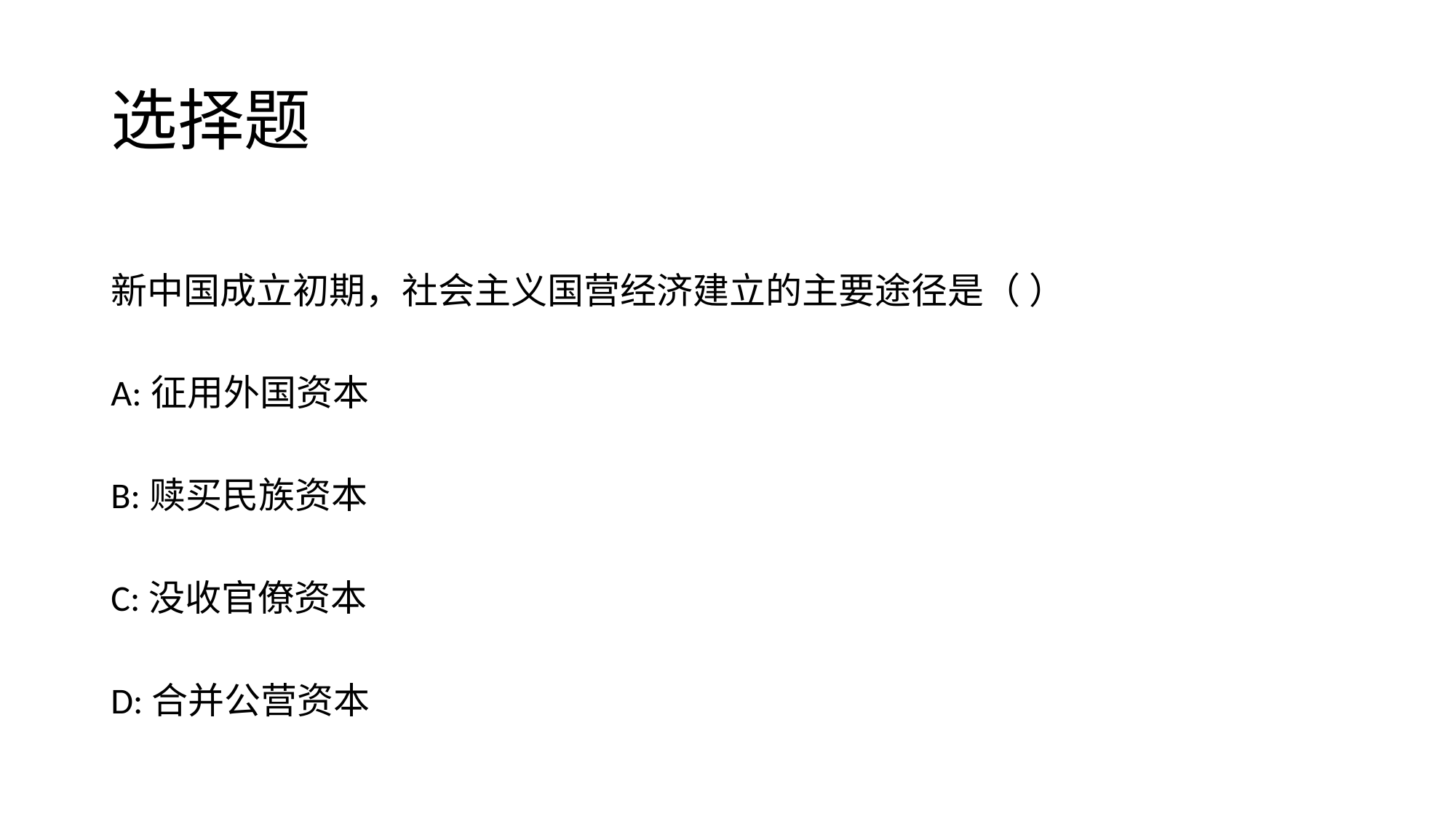

# 选择题
新中国成立初期，社会主义国营经济建立的主要途径是（ ）
A:征用外国资本
B:赎买民族资本
C:没收官僚资本
D:合并公营资本